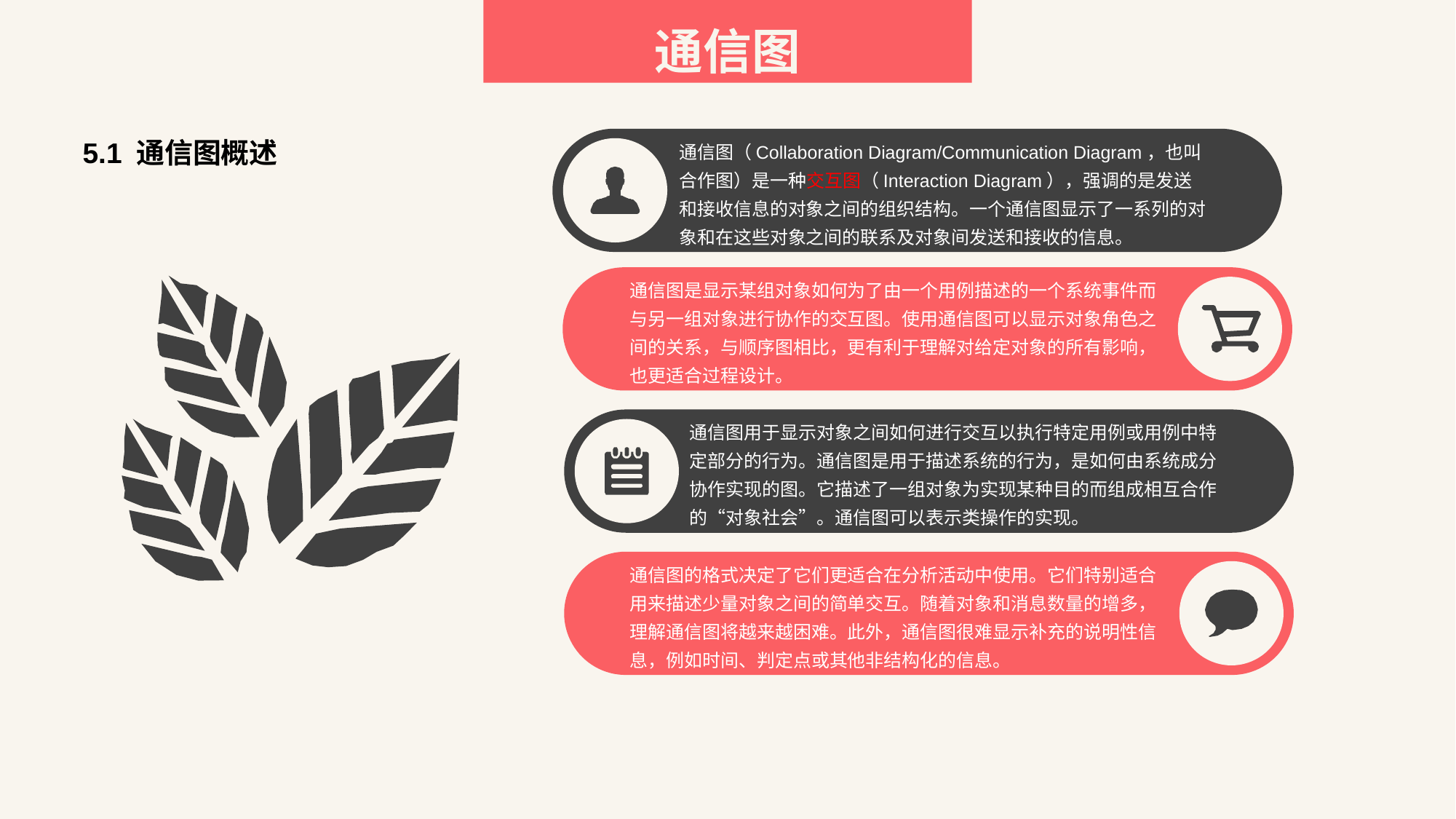

通信图
5.1 通信图概述

通信图（Collaboration Diagram/Communication Diagram，也叫合作图）是一种交互图（Interaction Diagram），强调的是发送和接收信息的对象之间的组织结构。一个通信图显示了一系列的对象和在这些对象之间的联系及对象间发送和接收的信息。

通信图是显示某组对象如何为了由一个用例描述的一个系统事件而与另一组对象进行协作的交互图。使用通信图可以显示对象角色之间的关系，与顺序图相比，更有利于理解对给定对象的所有影响，也更适合过程设计。

通信图用于显示对象之间如何进行交互以执行特定用例或用例中特定部分的行为。通信图是用于描述系统的行为，是如何由系统成分协作实现的图。它描述了一组对象为实现某种目的而组成相互合作的“对象社会”。通信图可以表示类操作的实现。

通信图的格式决定了它们更适合在分析活动中使用。它们特别适合用来描述少量对象之间的简单交互。随着对象和消息数量的增多，理解通信图将越来越困难。此外，通信图很难显示补充的说明性信息，例如时间、判定点或其他非结构化的信息。